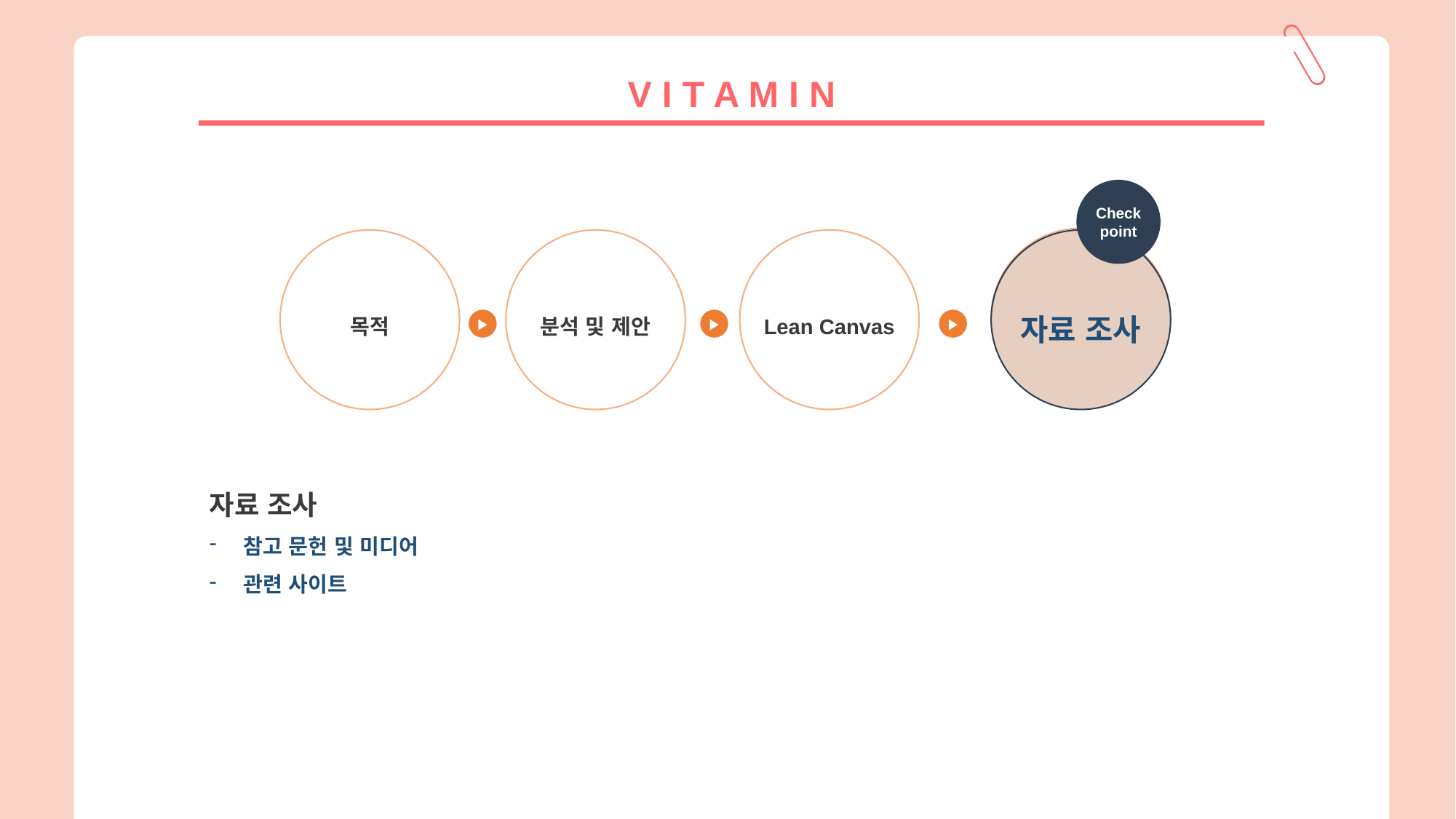

V I T A M I N

Check
point
목적
목적
분석 및 제안
Lean Canvas
자료 조사
▶
▶
▶
자료 조사
참고 문헌 및 미디어
관련 사이트